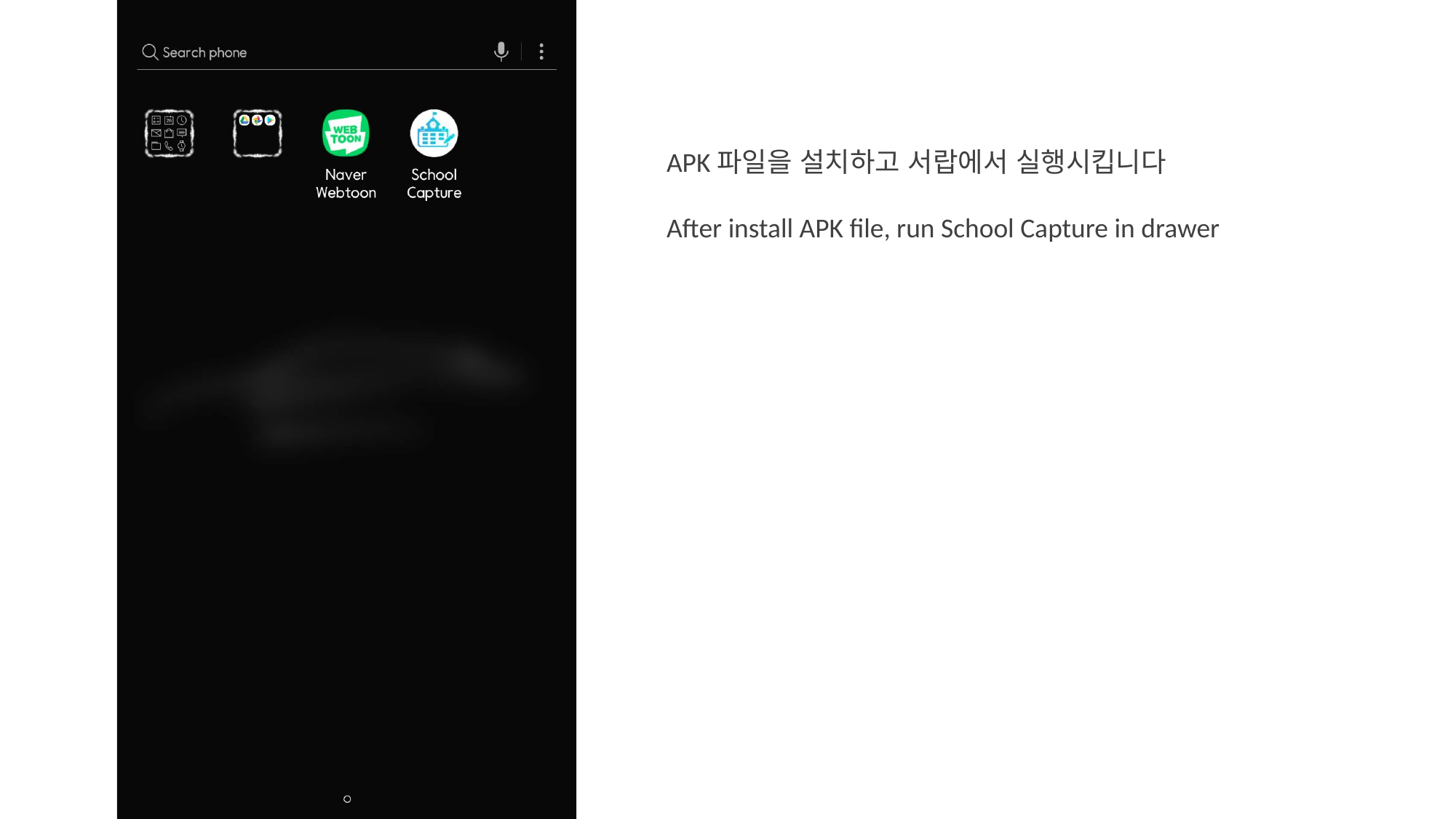

APK파일을 설치하고 서랍에서 실행시킵니다

After install APK file, run School Capture in drawer